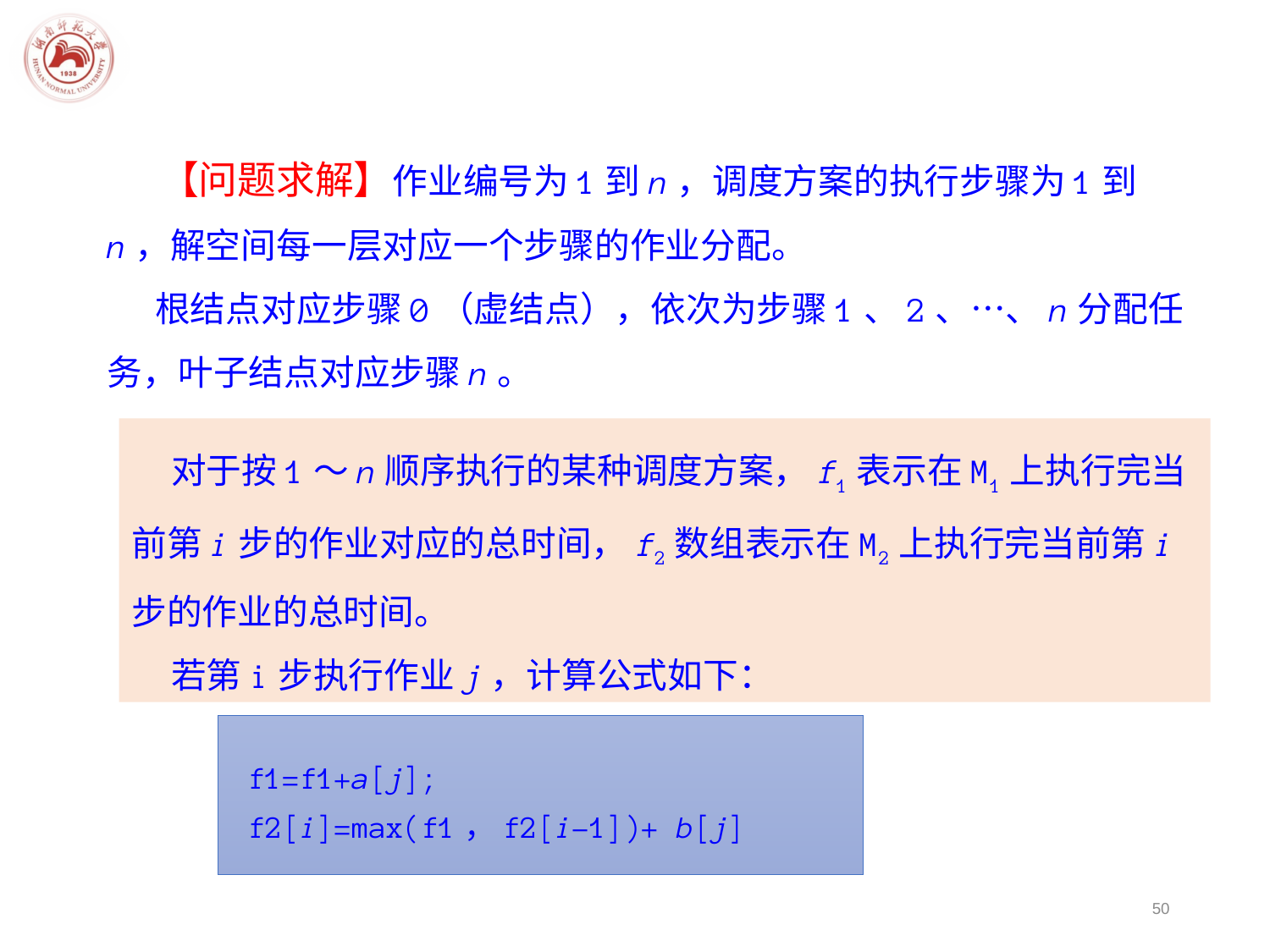

【问题求解】作业编号为1到n，调度方案的执行步骤为1到n，解空间每一层对应一个步骤的作业分配。
     根结点对应步骤0（虚结点），依次为步骤1、2、…、n分配任务，叶子结点对应步骤n。
    对于按1～n顺序执行的某种调度方案，f1表示在M1上执行完当前第i步的作业对应的总时间，f2数组表示在M2上执行完当前第i步的作业的总时间。
    若第i步执行作业j，计算公式如下：
f1=f1+a[j];
f2[i]=max(f1，f2[i-1])+ b[j]
50